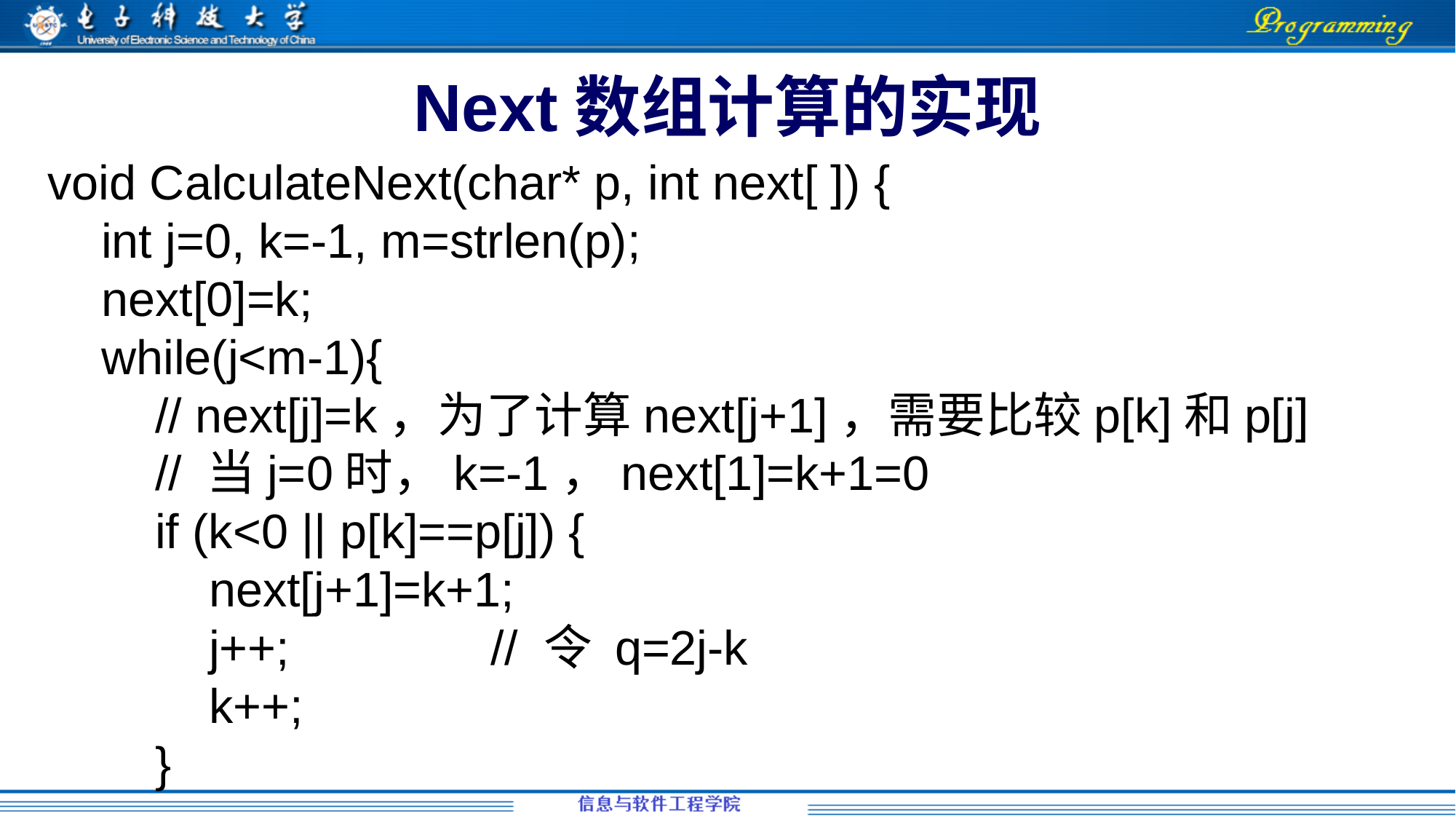

# Next数组计算的实现
void CalculateNext(char* p, int next[ ]) {
    int j=0, k=-1, m=strlen(p);
    next[0]=k;
    while(j<m-1){
        // next[j]=k，为了计算next[j+1]，需要比较p[k]和p[j]
        // 当j=0时，k=-1，next[1]=k+1=0
        if (k<0 || p[k]==p[j]) {
            next[j+1]=k+1;
            j++;               // 令 q=2j-k
            k++;
        }